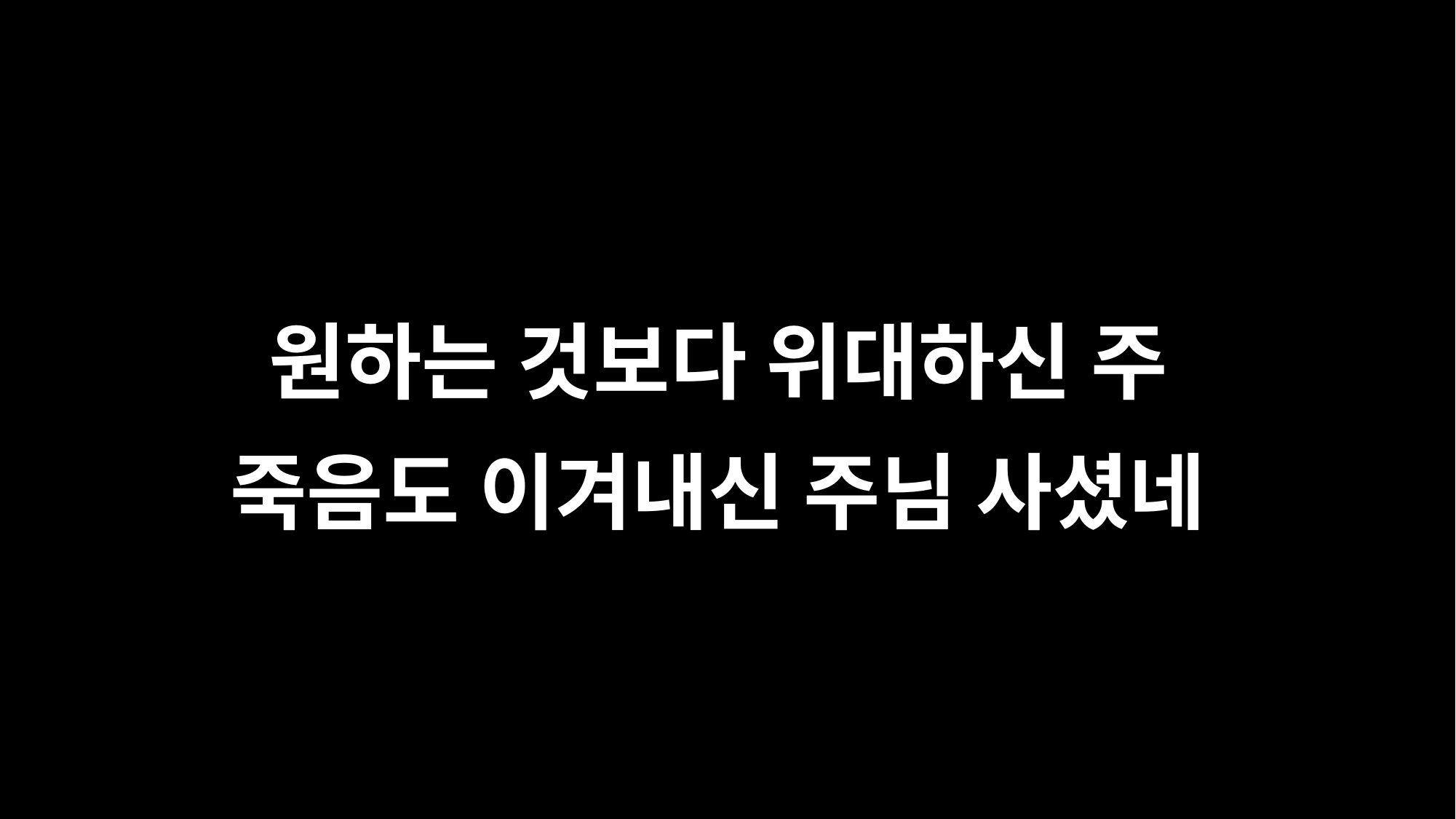

원하는 것보다 위대하신 주
죽음도 이겨내신 주님 사셨네